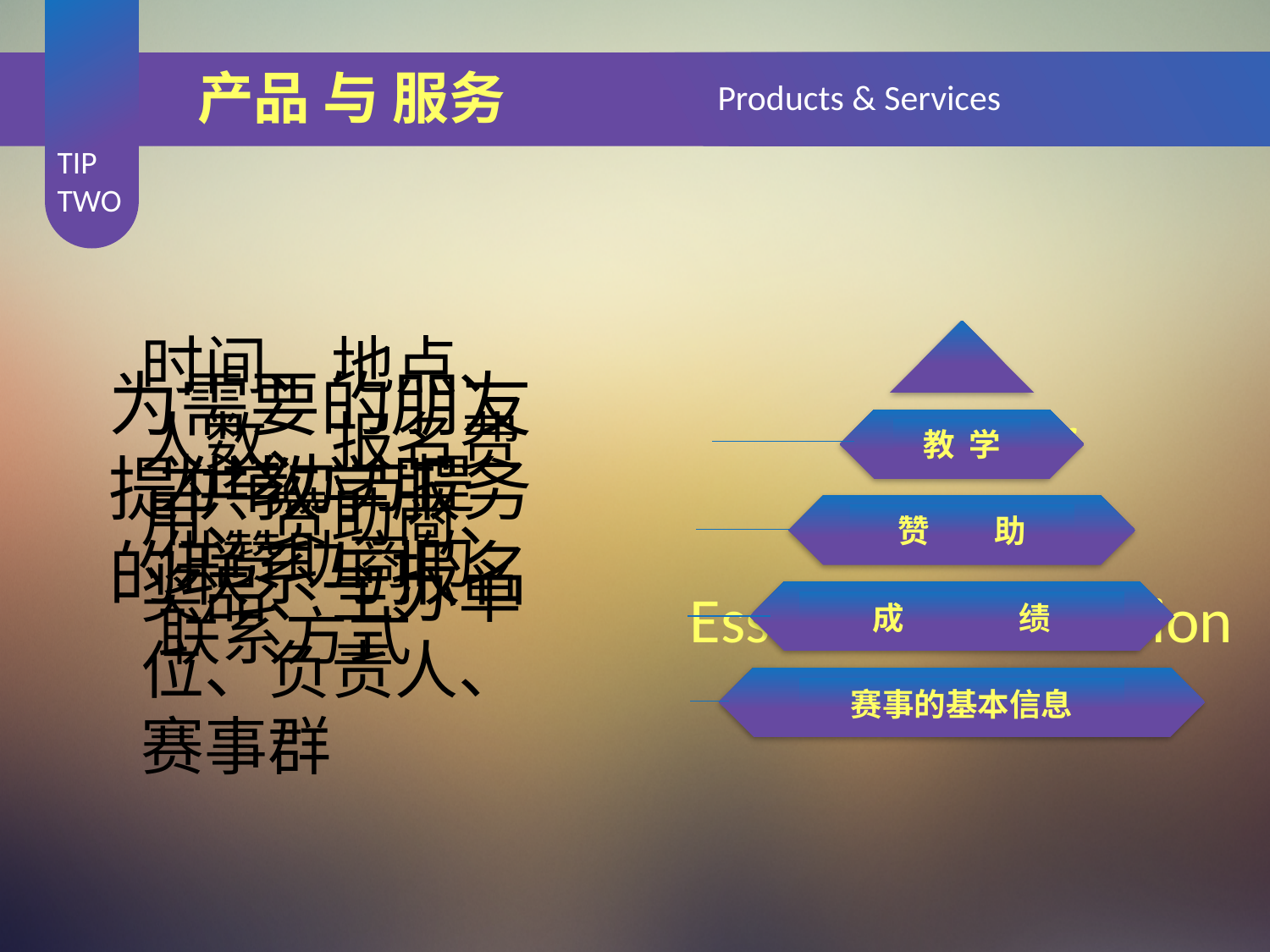

产品 与 服务
Products & Services
TIP TWO
时间、地点、人数、报名费用、赞助商、奖品、主办单位、负责人、赛事群

为需要的朋友提供教学服务的联系与报名
个人信息中记录过去各种比赛的成绩，更直观的看到自己的努力与进步
Sponsor

教  学
为举办方提供赞助商的联系方式
score

赞         助
Essential information

成                绩

赛事的基本信息